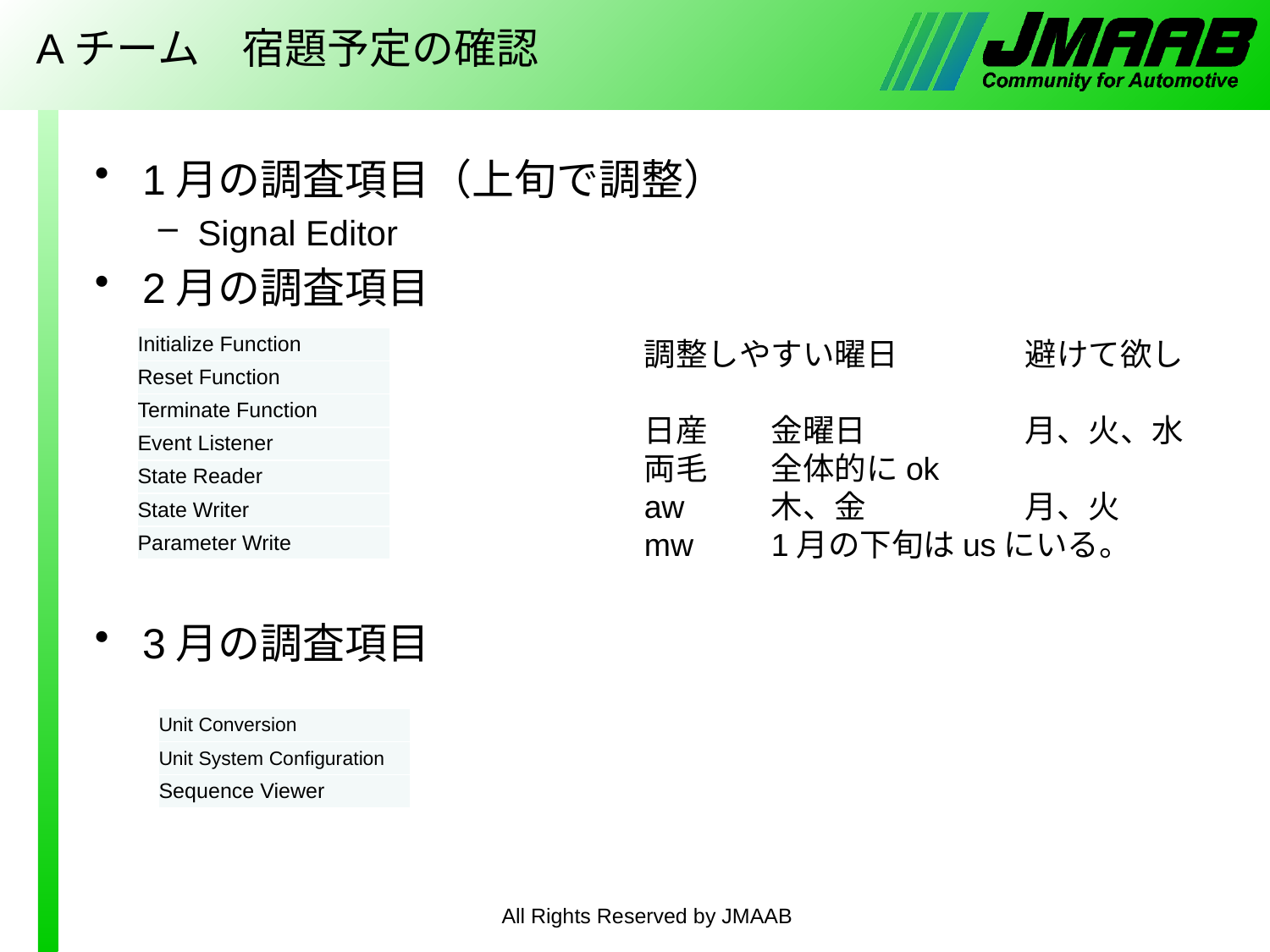

# Aチーム　宿題予定の確認
1月の調査項目（上旬で調整）
Signal Editor
2月の調査項目

3月の調査項目

| Initialize Function |
| --- |
| Reset Function |
| Terminate Function |
| Event Listener |
| State Reader |
| State Writer |
| Parameter Write |
調整しやすい曜日		避けて欲し

日産　　金曜日		月、火、水
両毛	全体的にok
aw	木、金		月、火
mw	1月の下旬はusにいる。

| Unit Conversion |
| --- |
| Unit System Configuration |
| Sequence Viewer |